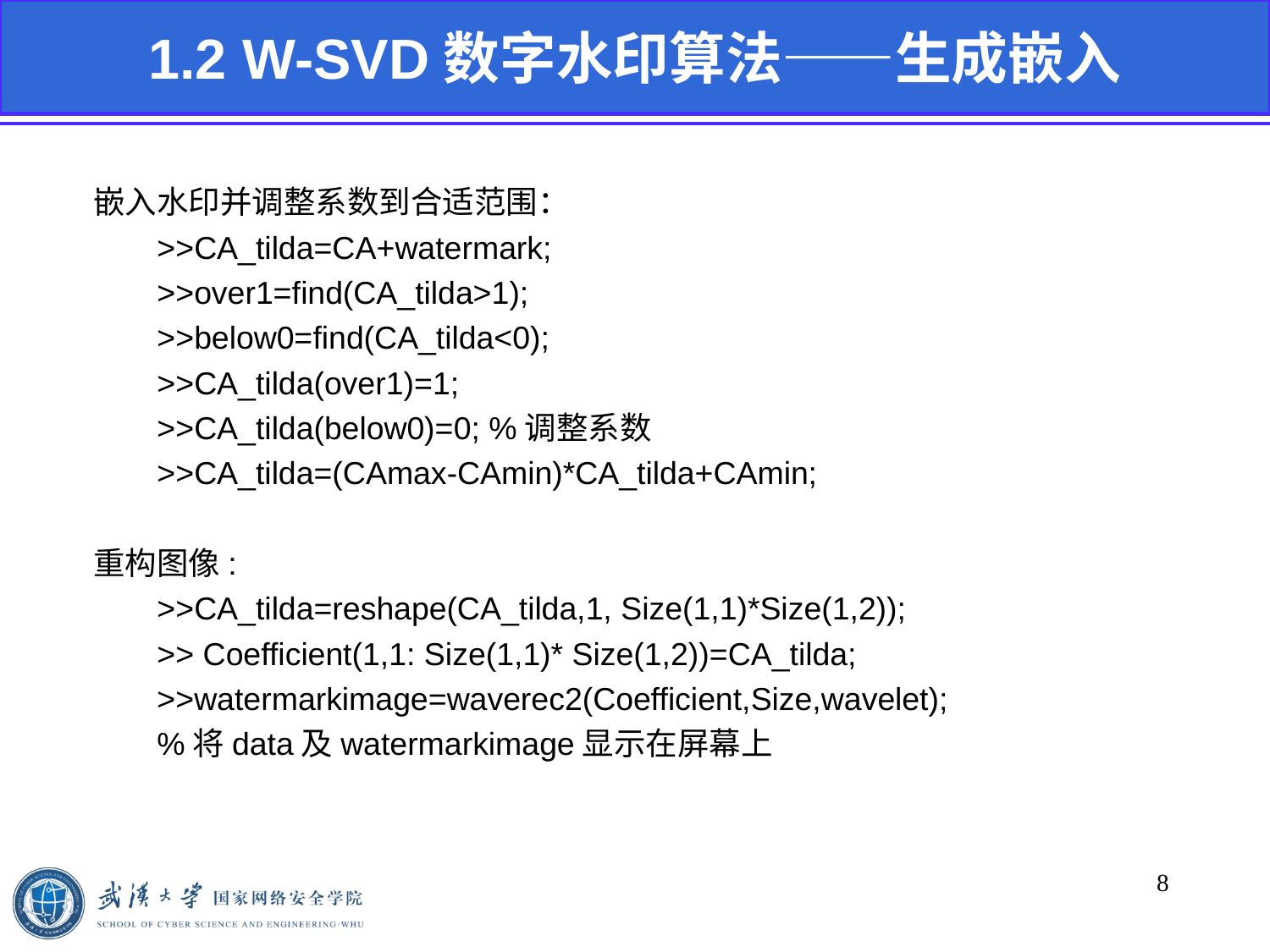

1.2 W-SVD数字水印算法——生成嵌入
嵌入水印并调整系数到合适范围：
>>CA_tilda=CA+watermark;
>>over1=find(CA_tilda>1);
>>below0=find(CA_tilda<0);
>>CA_tilda(over1)=1;
>>CA_tilda(below0)=0; %调整系数
>>CA_tilda=(CAmax-CAmin)*CA_tilda+CAmin;

重构图像:
>>CA_tilda=reshape(CA_tilda,1, Size(1,1)*Size(1,2));
>> Coefficient(1,1: Size(1,1)* Size(1,2))=CA_tilda;
>>watermarkimage=waverec2(Coefficient,Size,wavelet);
%将data及watermarkimage显示在屏幕上